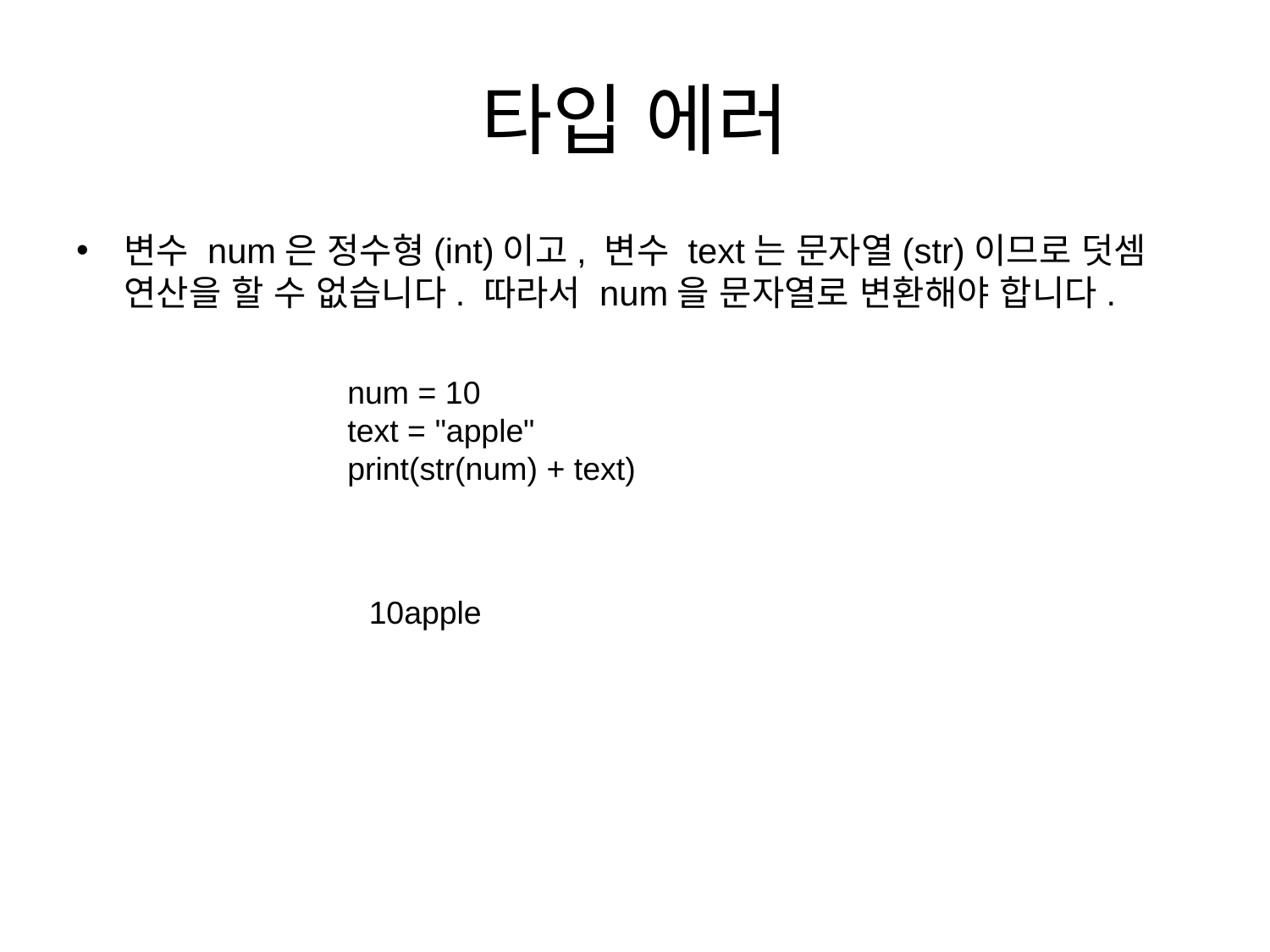

# 타입 에러
변수 num은 정수형(int)이고, 변수 text는 문자열(str)이므로 덧셈 연산을 할 수 없습니다. 따라서 num을 문자열로 변환해야 합니다.
num = 10
text = "apple"
print(str(num) + text)
10apple